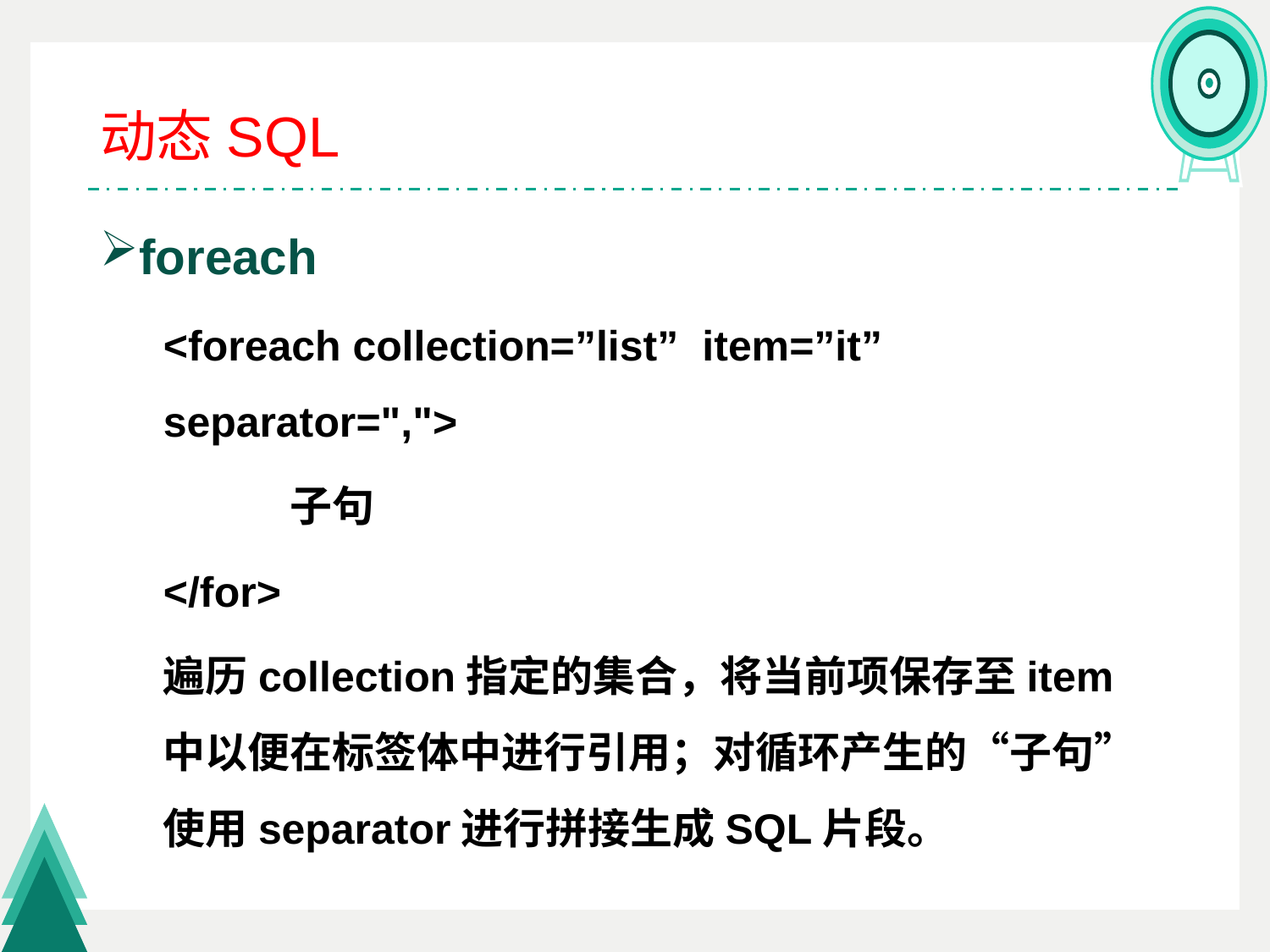

# 动态SQL
foreach
<foreach collection=”list”  item=”it” separator=",">
	子句
</for>
遍历collection指定的集合，将当前项保存至item中以便在标签体中进行引用；对循环产生的“子句”使用separator进行拼接生成SQL片段。